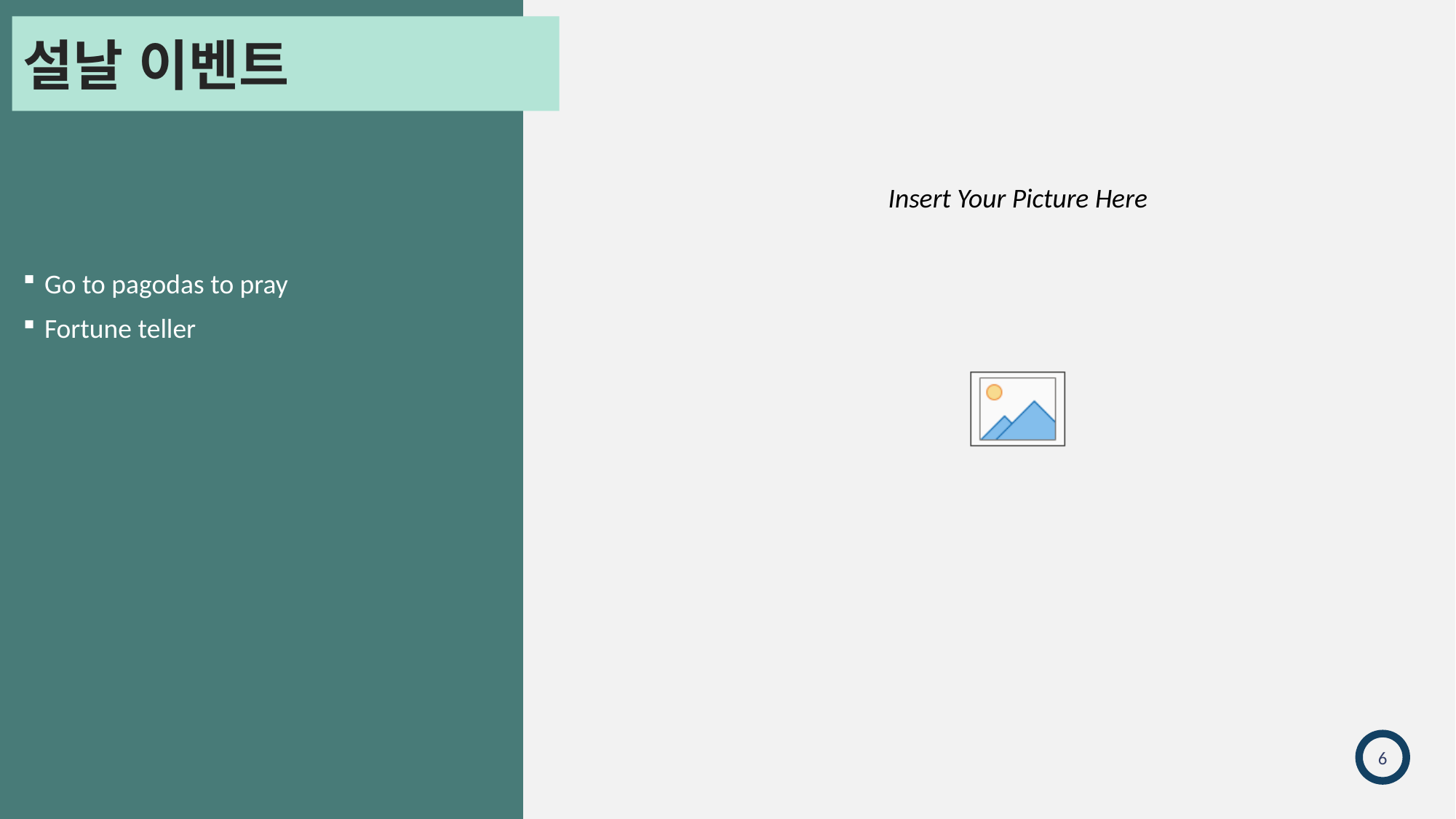

설날 이벤트
Go to pagodas to pray
Fortune teller
6